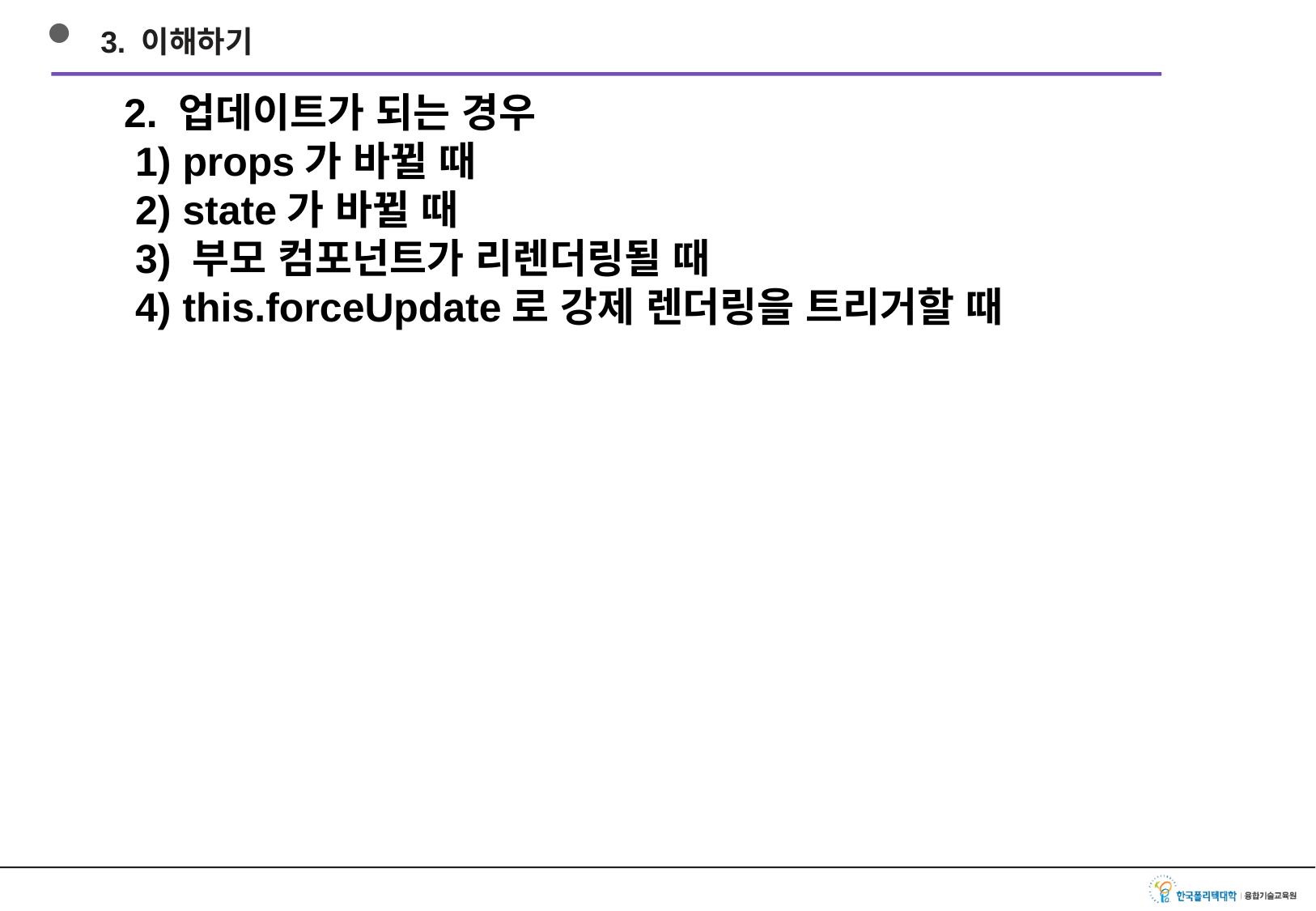

3. 이해하기
2. 업데이트가 되는 경우
 1) props가 바뀔 때
 2) state가 바뀔 때
 3) 부모 컴포넌트가 리렌더링될 때
 4) this.forceUpdate로 강제 렌더링을 트리거할 때